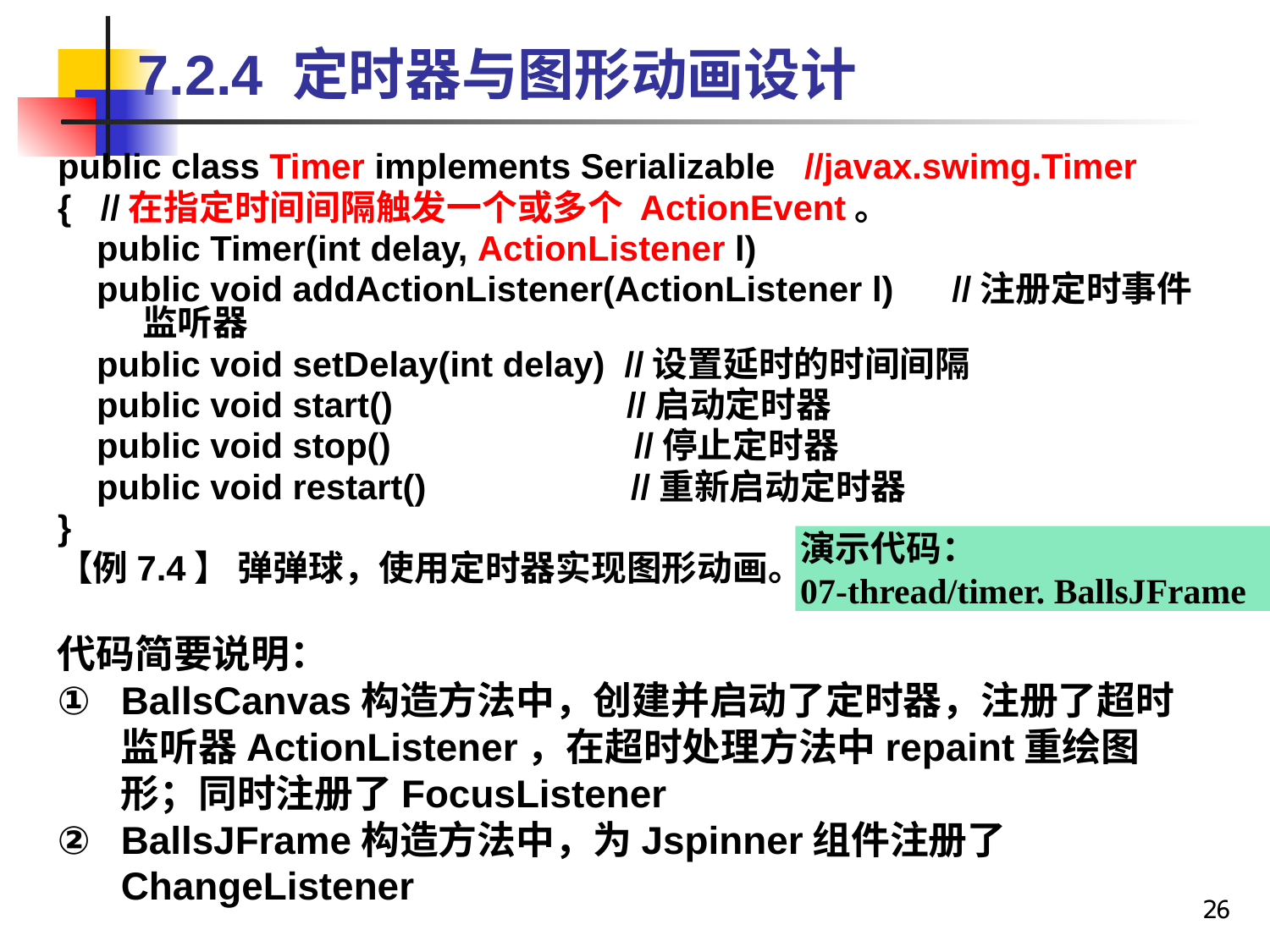

# 7.2.4 定时器与图形动画设计
public class Timer implements Serializable   //javax.swimg.Timer
{   //在指定时间间隔触发一个或多个 ActionEvent。
    public Timer(int delay, ActionListener l)
    public void addActionListener(ActionListener l)      //注册定时事件监听器
    public void setDelay(int delay)  //设置延时的时间间隔
    public void start()                        //启动定时器
    public void stop()                         //停止定时器
    public void restart()                     //重新启动定时器
}
【例7.4】 弹弹球，使用定时器实现图形动画。
演示代码：
07-thread/timer. BallsJFrame
代码简要说明：
BallsCanvas构造方法中，创建并启动了定时器，注册了超时监听器ActionListener，在超时处理方法中repaint重绘图形；同时注册了FocusListener
BallsJFrame构造方法中，为Jspinner组件注册了ChangeListener
26